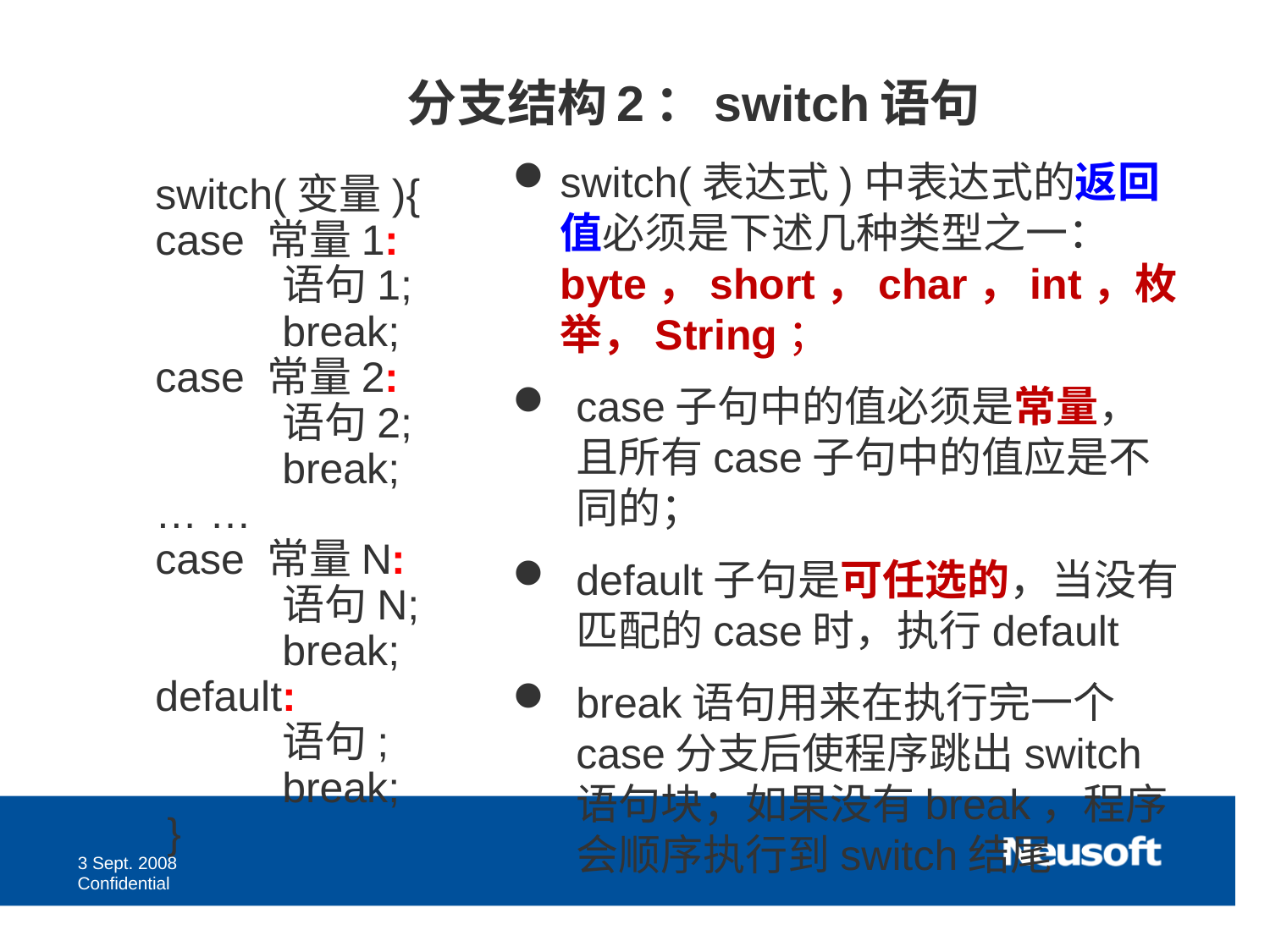

分支结构2：switch语句
switch(表达式)中表达式的返回值必须是下述几种类型之一：byte，short，char，int，枚举，String；
case子句中的值必须是常量，且所有case子句中的值应是不同的；
default子句是可任选的，当没有匹配的case时，执行default
break语句用来在执行完一个case分支后使程序跳出switch语句块；如果没有break，程序会顺序执行到switch结尾
	switch(变量){
	case 常量1:
		语句1;
		break;
	case 常量2:
		语句2;
		break;
	… …
	case 常量N:
		语句N;
		break;
	default:
		语句;
		break;
	 }